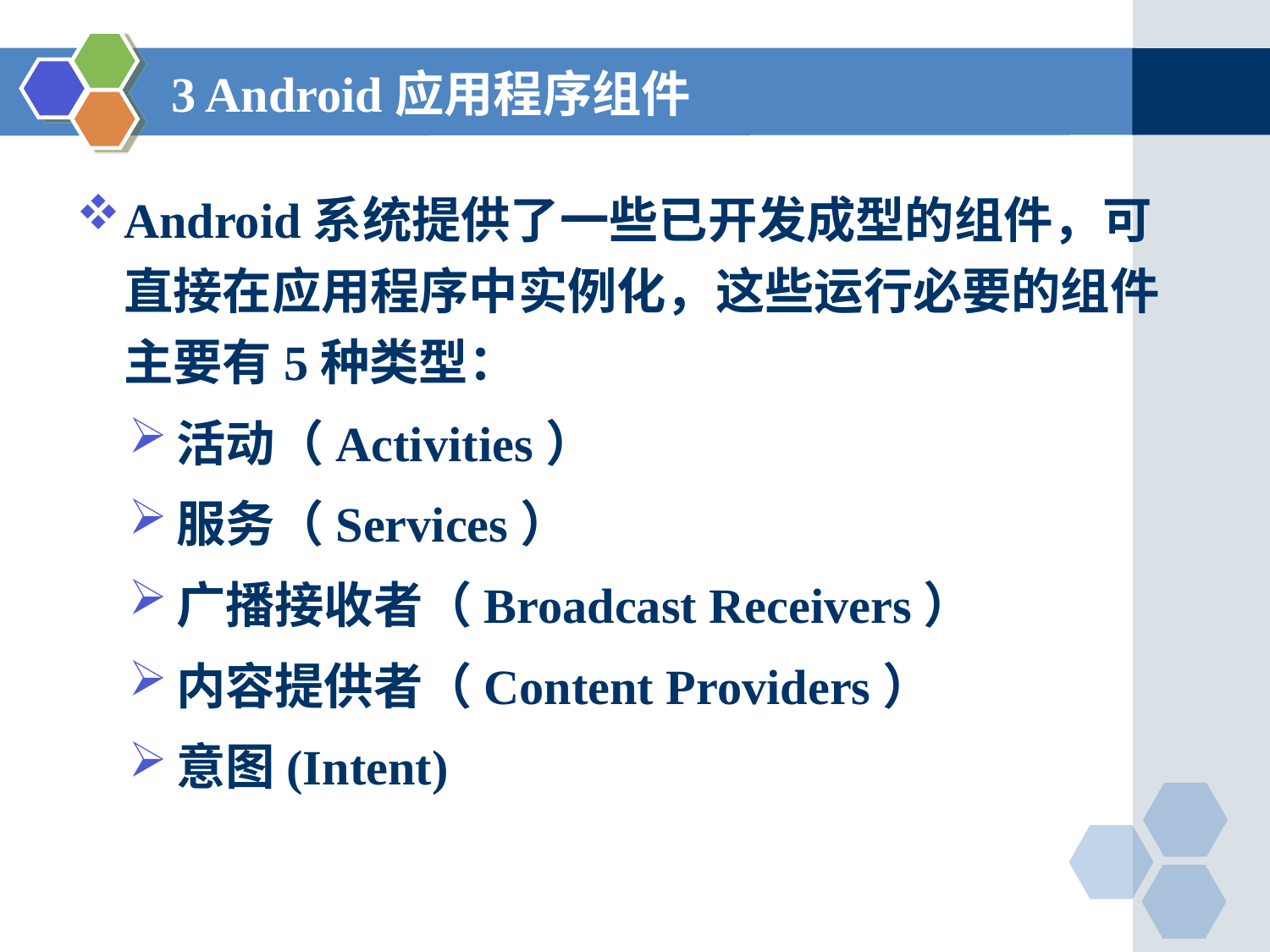

# 3 Android应用程序组件
Android系统提供了一些已开发成型的组件，可直接在应用程序中实例化，这些运行必要的组件主要有5种类型：
活动（Activities）
服务（Services）
广播接收者（Broadcast Receivers）
内容提供者（Content Providers）
意图(Intent)